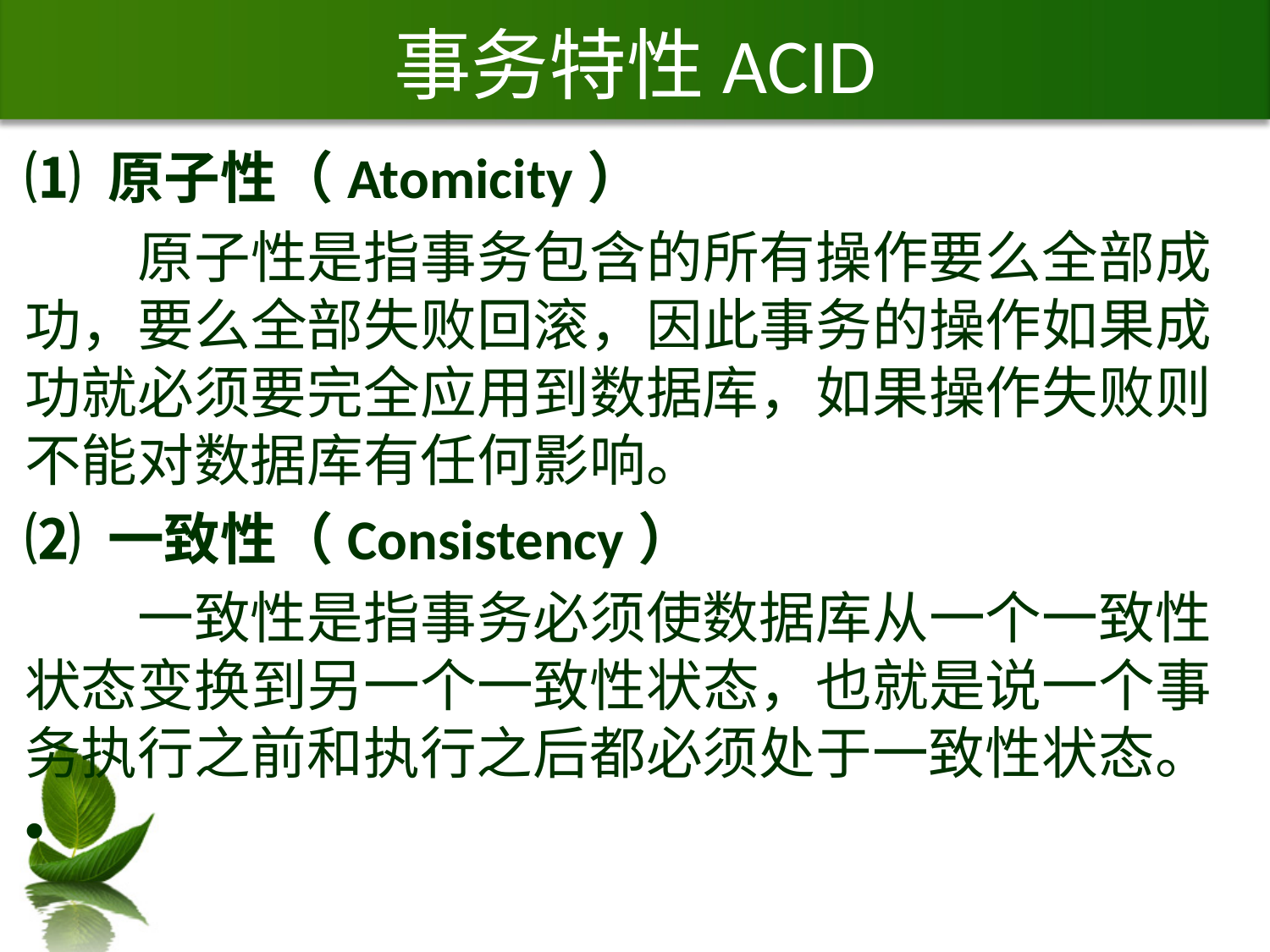

# 事务特性ACID
⑴ 原子性（Atomicity）
　　原子性是指事务包含的所有操作要么全部成功，要么全部失败回滚，因此事务的操作如果成功就必须要完全应用到数据库，如果操作失败则不能对数据库有任何影响。
⑵ 一致性（Consistency）
　　一致性是指事务必须使数据库从一个一致性状态变换到另一个一致性状态，也就是说一个事务执行之前和执行之后都必须处于一致性状态。